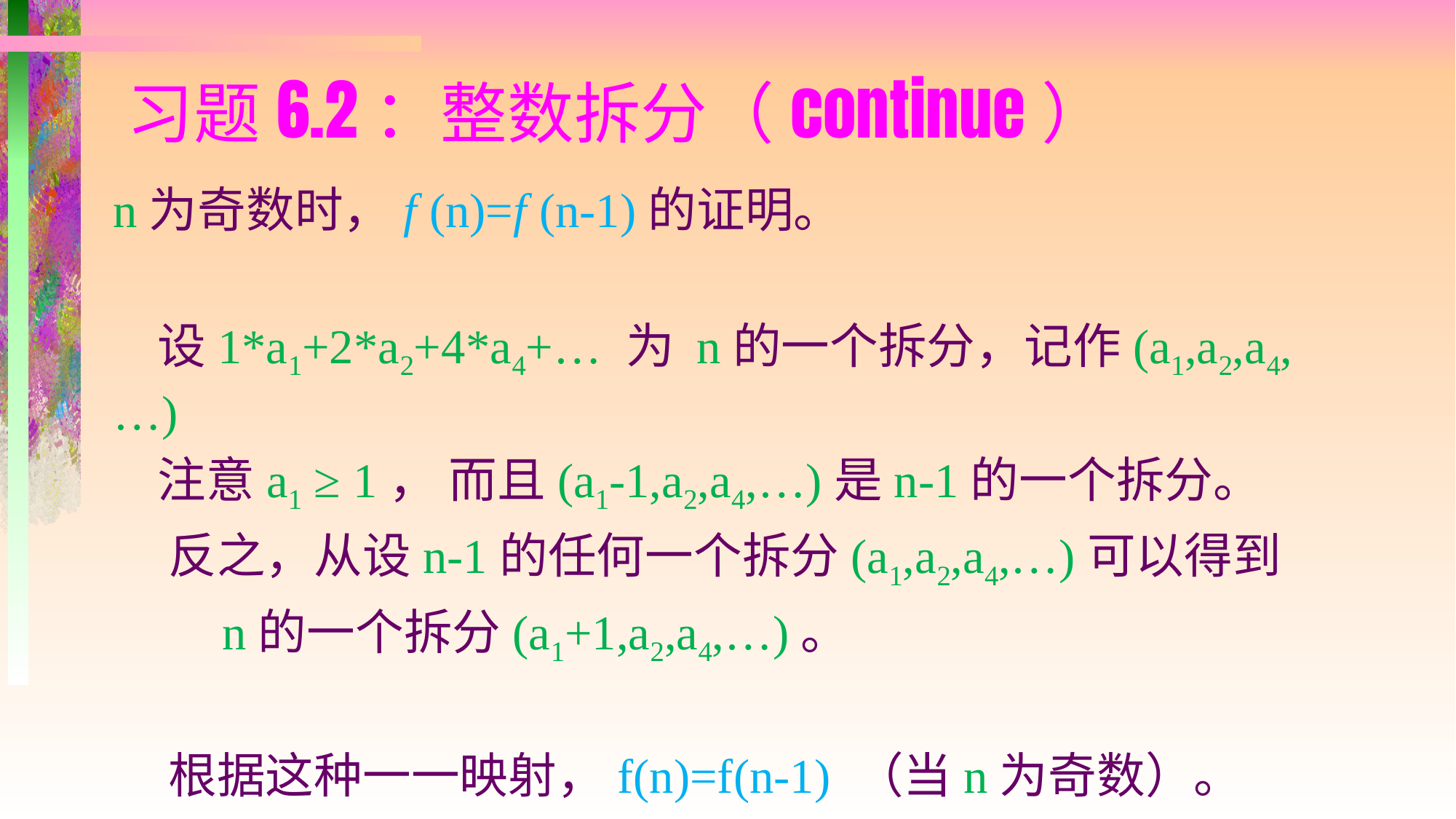

# 习题6.2：整数拆分（continue）
n为奇数时，f (n)=f (n-1)的证明。

   设1*a1+2*a2+4*a4+… 为 n的一个拆分，记作(a1,a2,a4,…)
   注意a1 ≥ 1， 而且(a1-1,a2,a4,…)是n-1的一个拆分。
    反之，从设n-1的任何一个拆分(a1,a2,a4,…)可以得到
	n的一个拆分(a1+1,a2,a4,…)。

    根据这种一一映射，f(n)=f(n-1) （当n为奇数）。